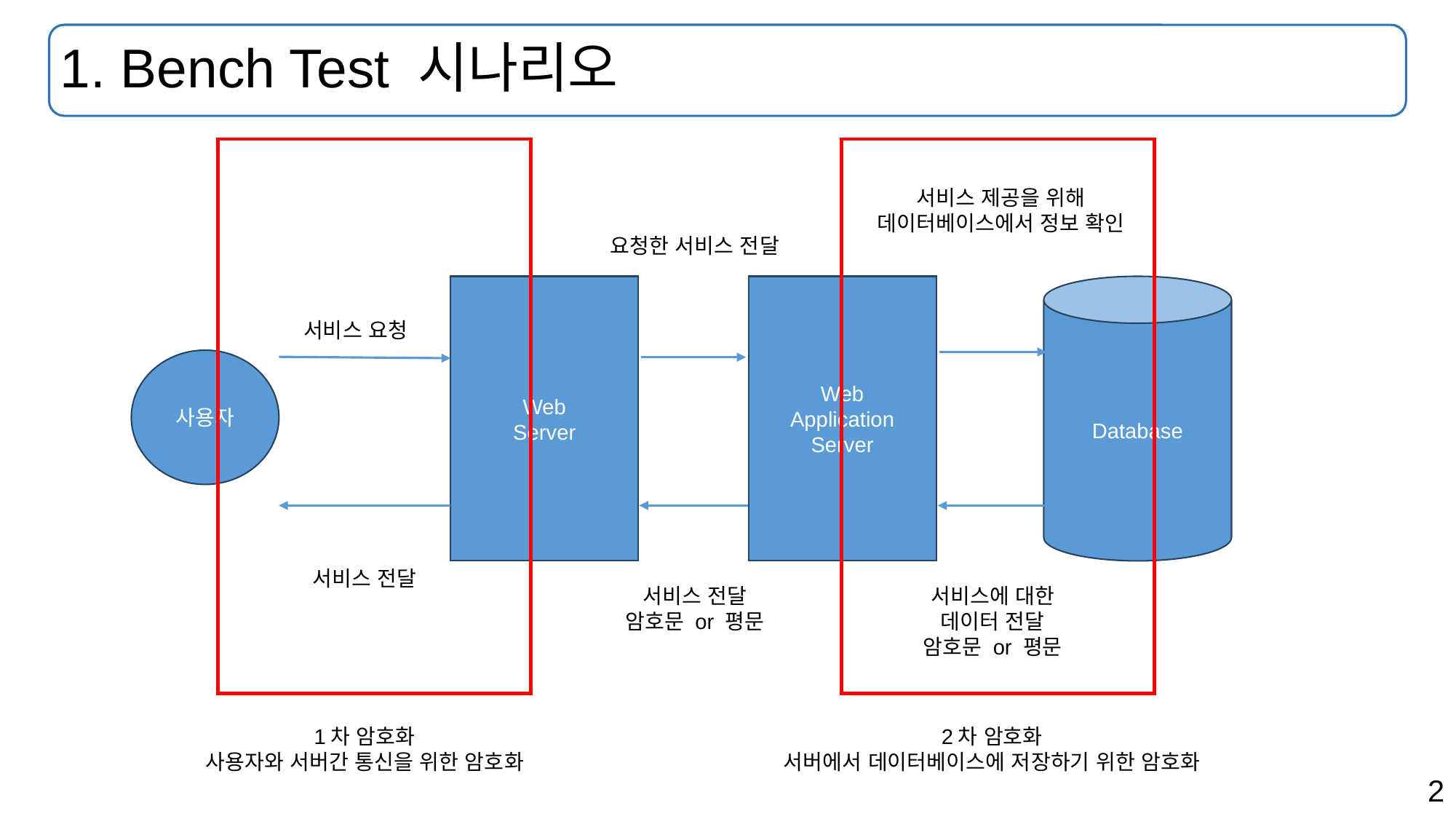

# 1. Bench Test 시나리오

서비스 제공을 위해 데이터베이스에서 정보 확인
요청한 서비스 전달
Web
Server
Web
Application
Server
Database
서비스 요청
사용자
서비스 전달
서비스 전달
암호문 or 평문
서비스에 대한 데이터 전달
암호문 or 평문
2차 암호화
서버에서 데이터베이스에 저장하기 위한 암호화
1차 암호화
사용자와 서버간 통신을 위한 암호화